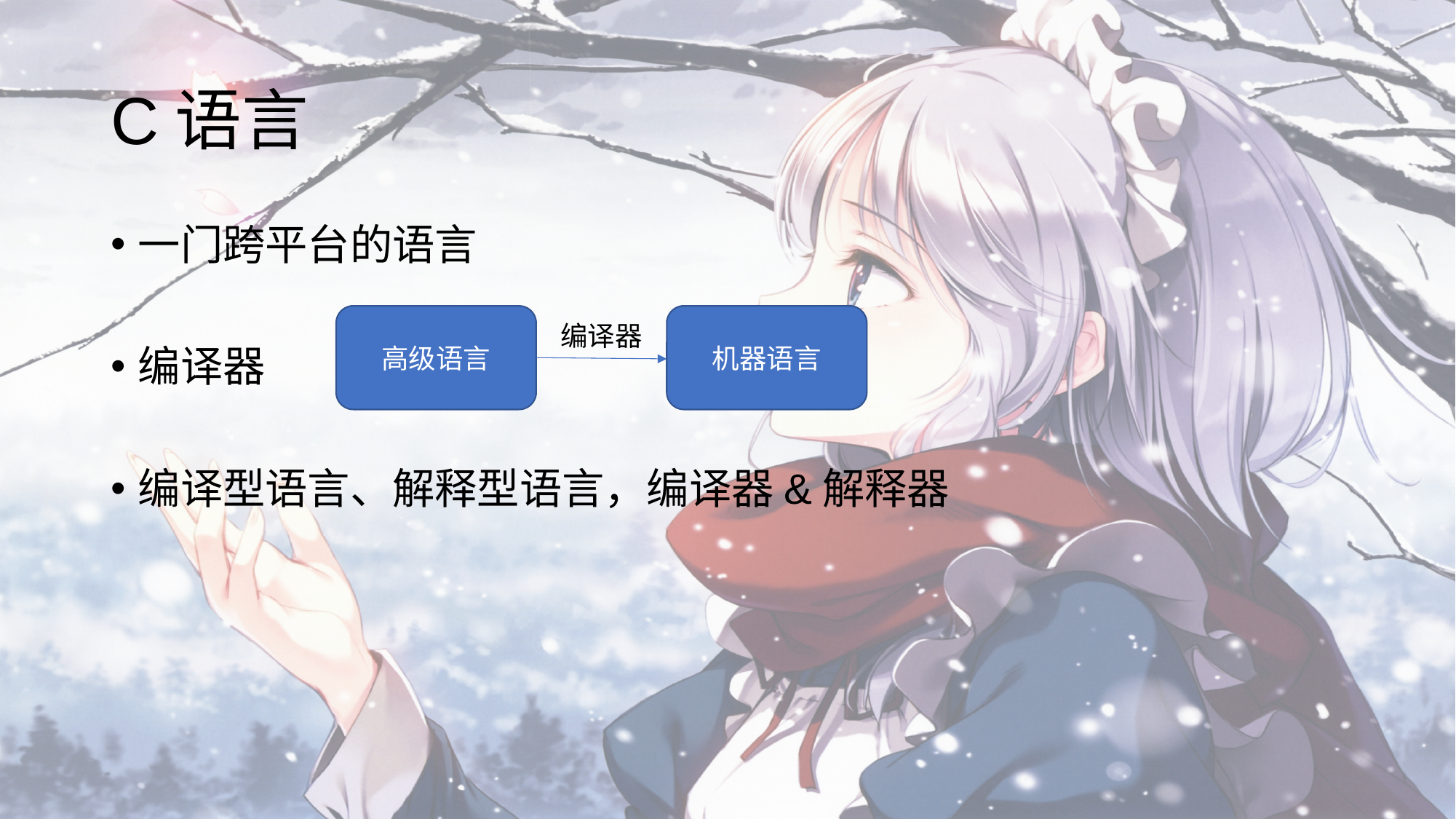

# C语言
一门跨平台的语言

编译器

编译型语言、解释型语言，编译器&解释器

机器语言
高级语言
编译器